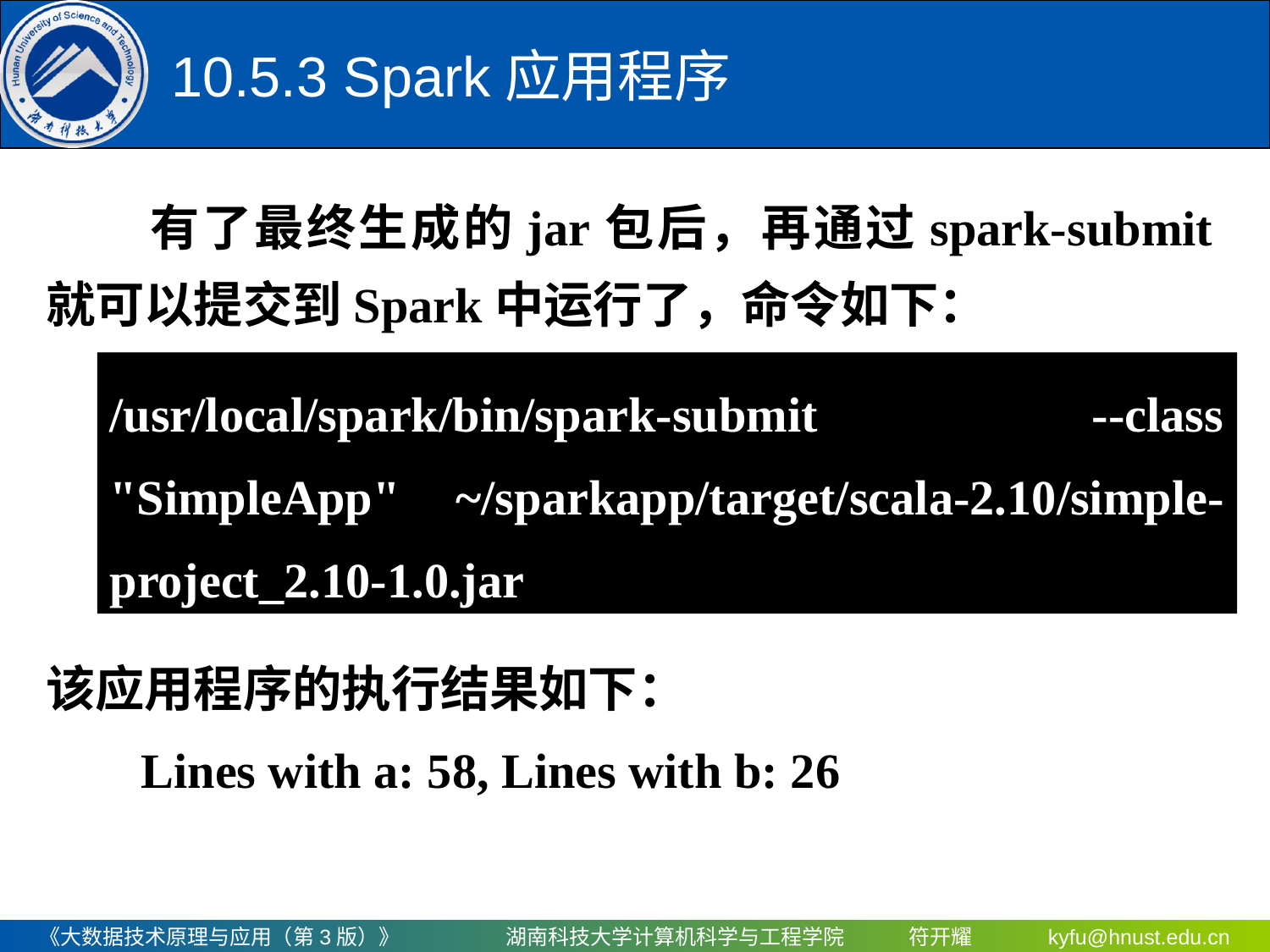

# 10.5.3 Spark应用程序
　　有了最终生成的jar包后，再通过spark-submit就可以提交到Spark中运行了，命令如下：

该应用程序的执行结果如下：

/usr/local/spark/bin/spark-submit --class "SimpleApp" ~/sparkapp/target/scala-2.10/simple-project_2.10-1.0.jar
Lines with a: 58, Lines with b: 26